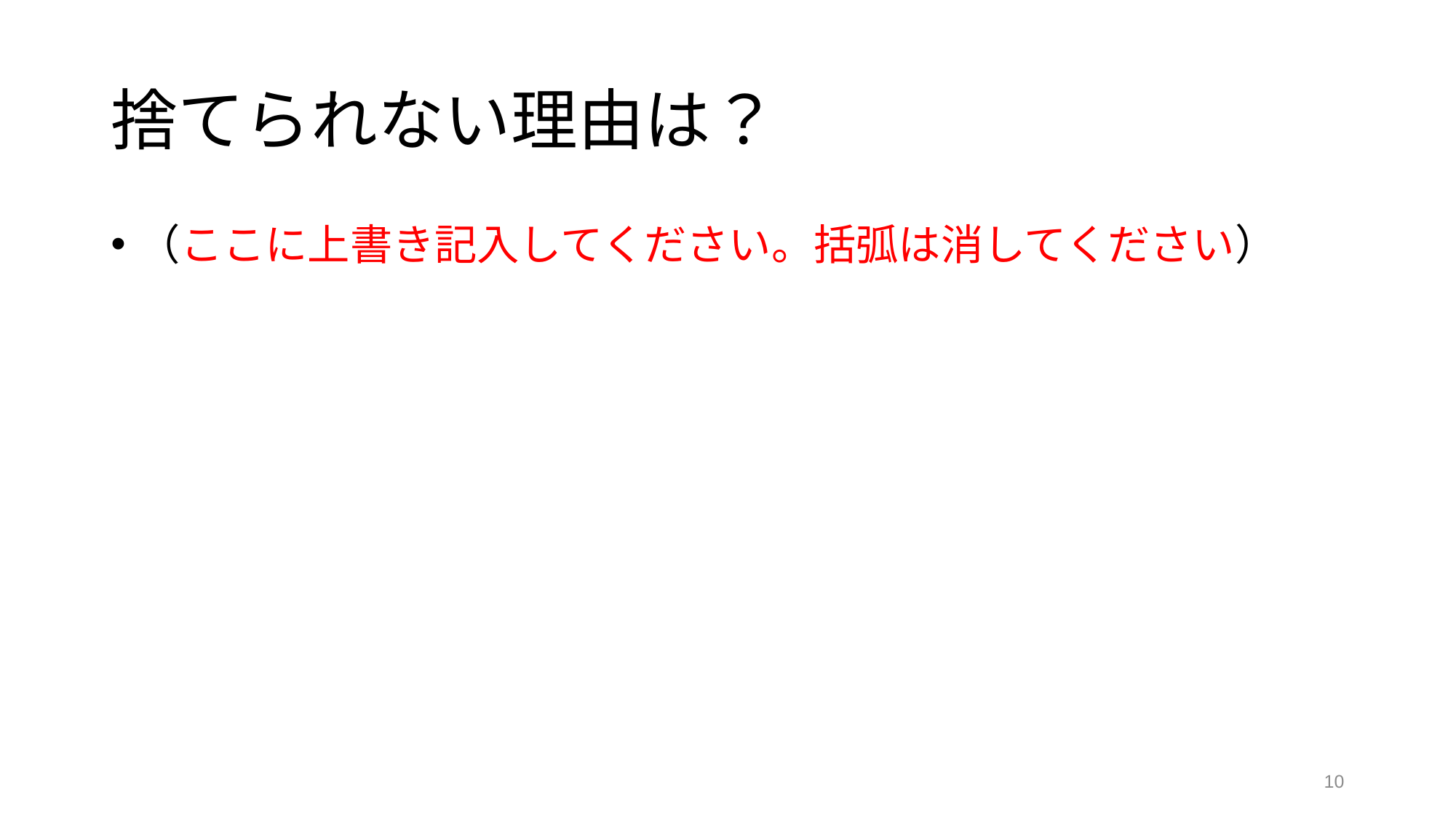

# 捨てられない理由は？
（ここに上書き記入してください。括弧は消してください）

10